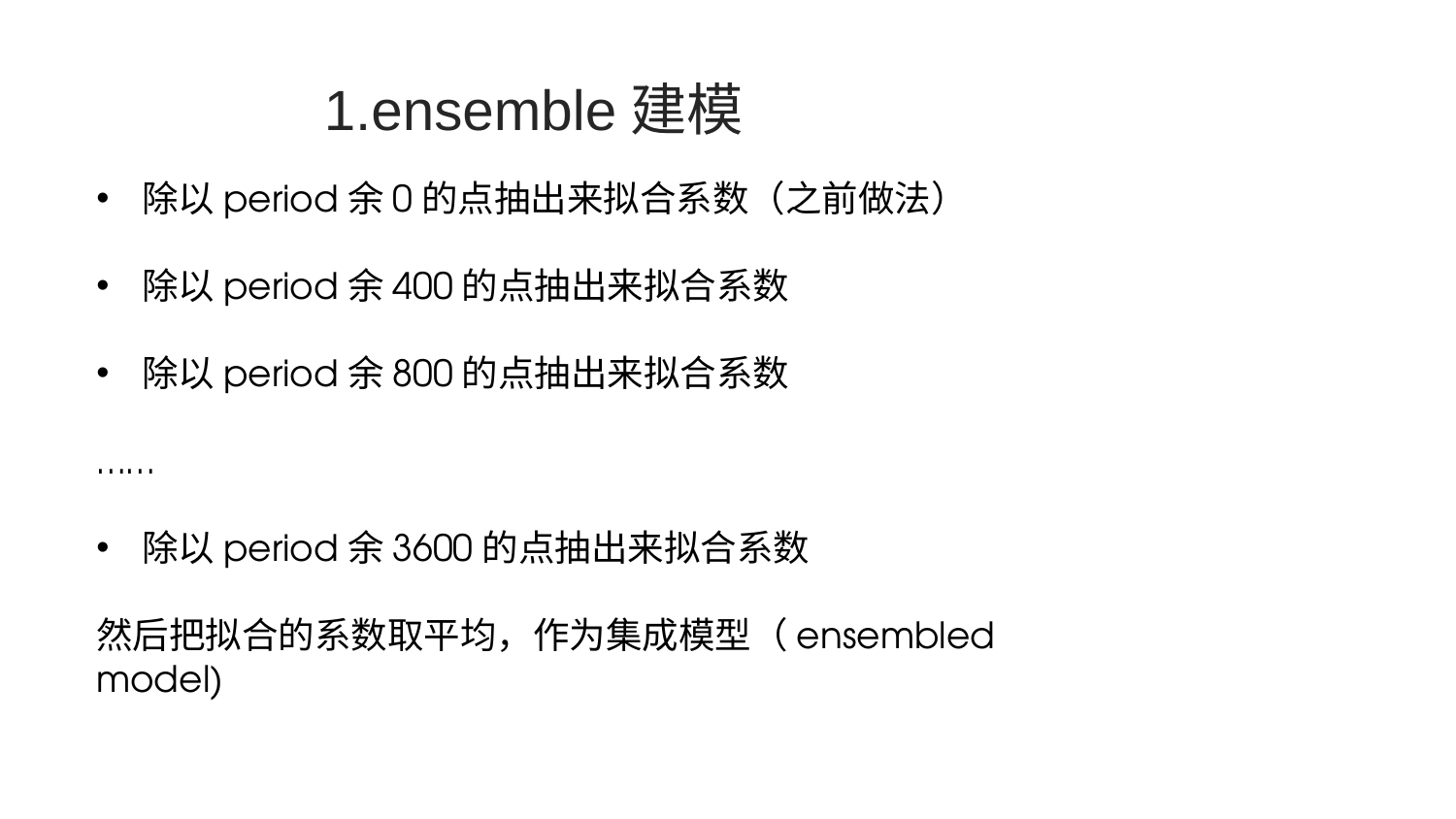

# 1.ensemble建模
除以period余0的点抽出来拟合系数（之前做法）

除以period余400的点抽出来拟合系数

除以period余800的点抽出来拟合系数

……

除以period余3600的点抽出来拟合系数

然后把拟合的系数取平均，作为集成模型（ensembled model)